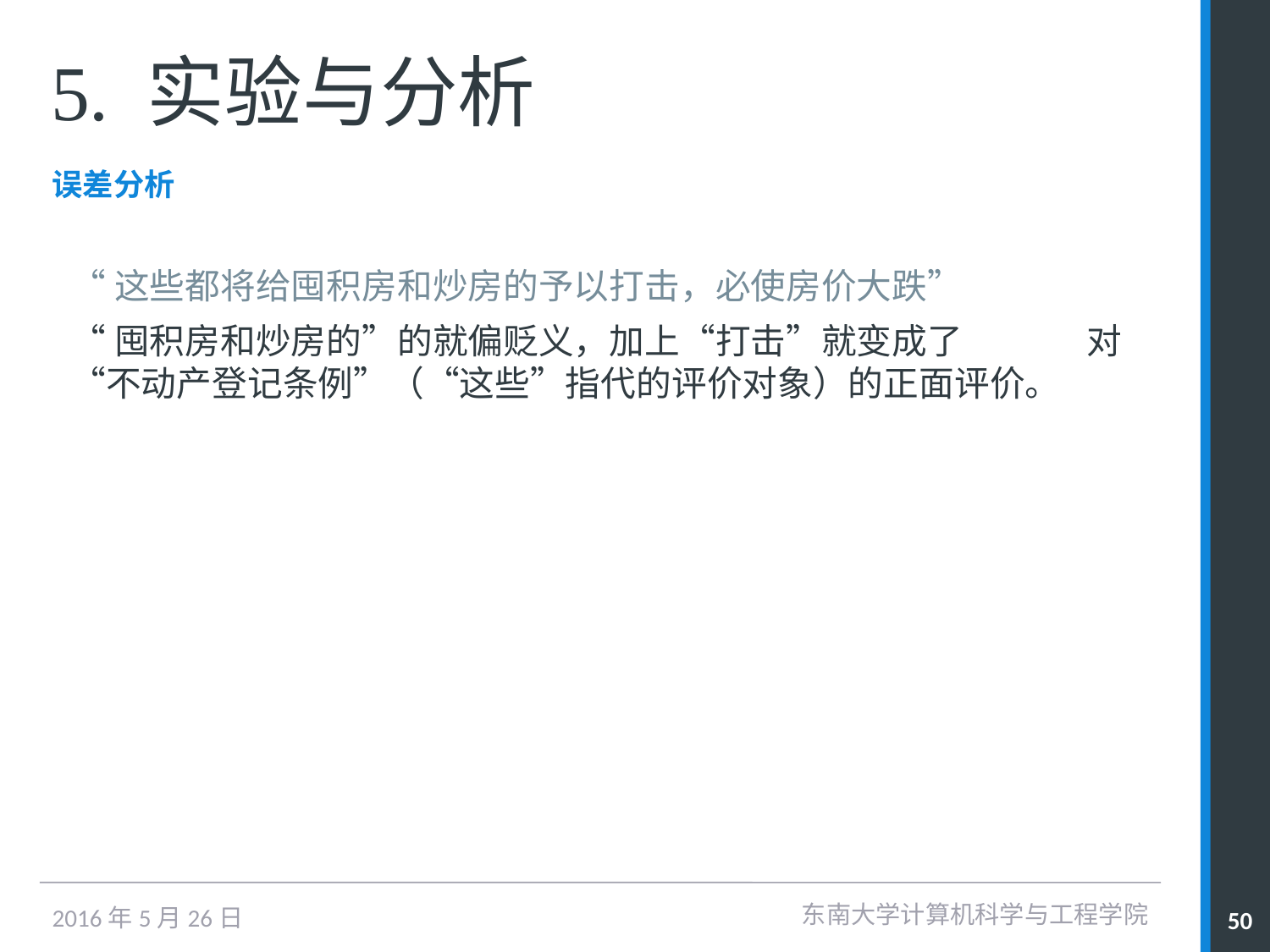

# 5. 实验与分析
误差分析
“这些都将给囤积房和炒房的予以打击，必使房价大跌”
“囤积房和炒房的”的就偏贬义，加上“打击”就变成了	对“不动产登记条例”（“这些”指代的评价对象）的正面评价。
东南大学计算机科学与工程学院
50